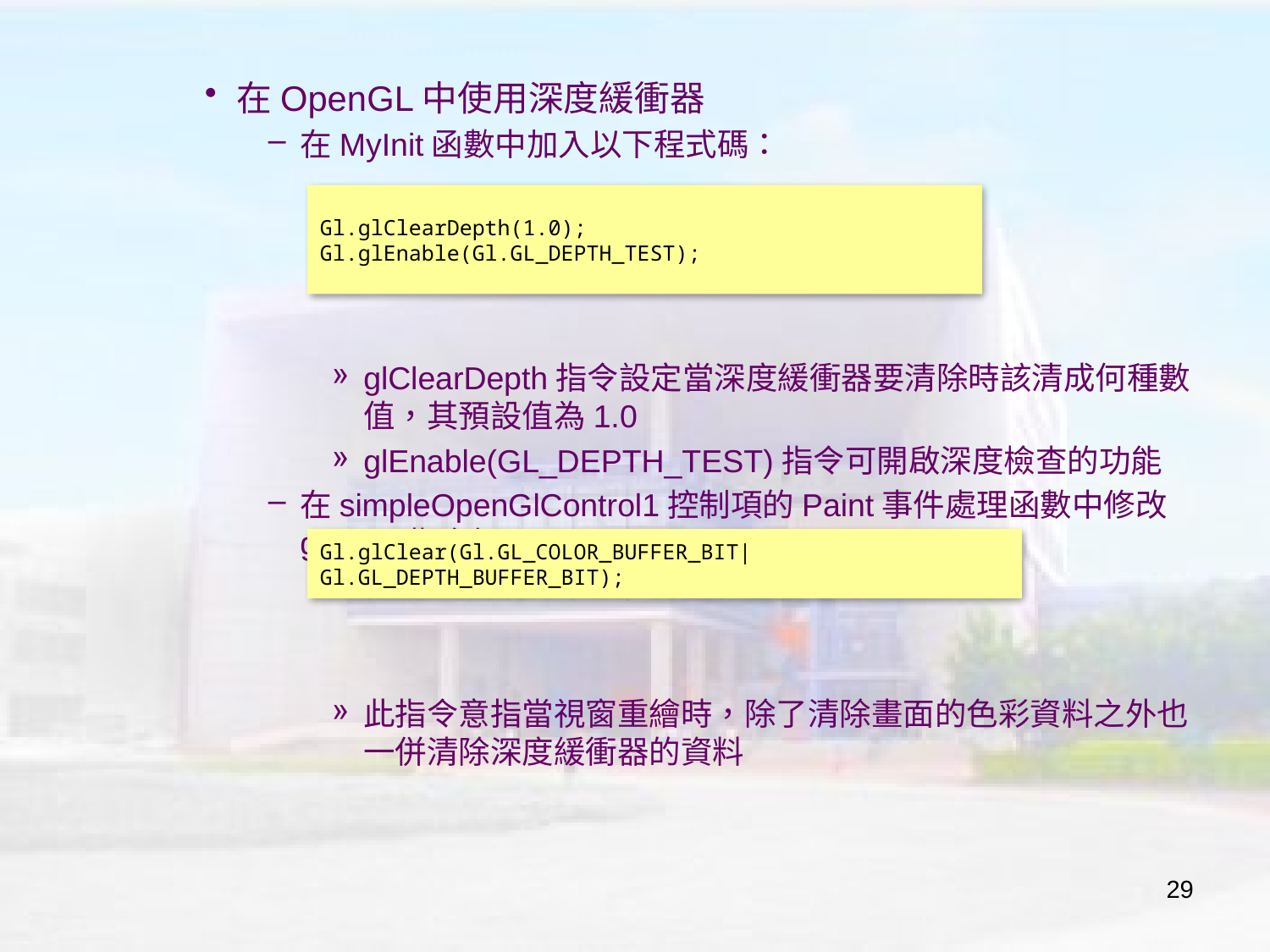

在OpenGL中使用深度緩衝器
在MyInit函數中加入以下程式碼：

glClearDepth指令設定當深度緩衝器要清除時該清成何種數值，其預設值為1.0
glEnable(GL_DEPTH_TEST)指令可開啟深度檢查的功能
在simpleOpenGlControl1控制項的Paint事件處理函數中修改glClear指令如下：

此指令意指當視窗重繪時，除了清除畫面的色彩資料之外也一併清除深度緩衝器的資料
Gl.glClearDepth(1.0);
Gl.glEnable(Gl.GL_DEPTH_TEST);
Gl.glClear(Gl.GL_COLOR_BUFFER_BIT|Gl.GL_DEPTH_BUFFER_BIT);
29